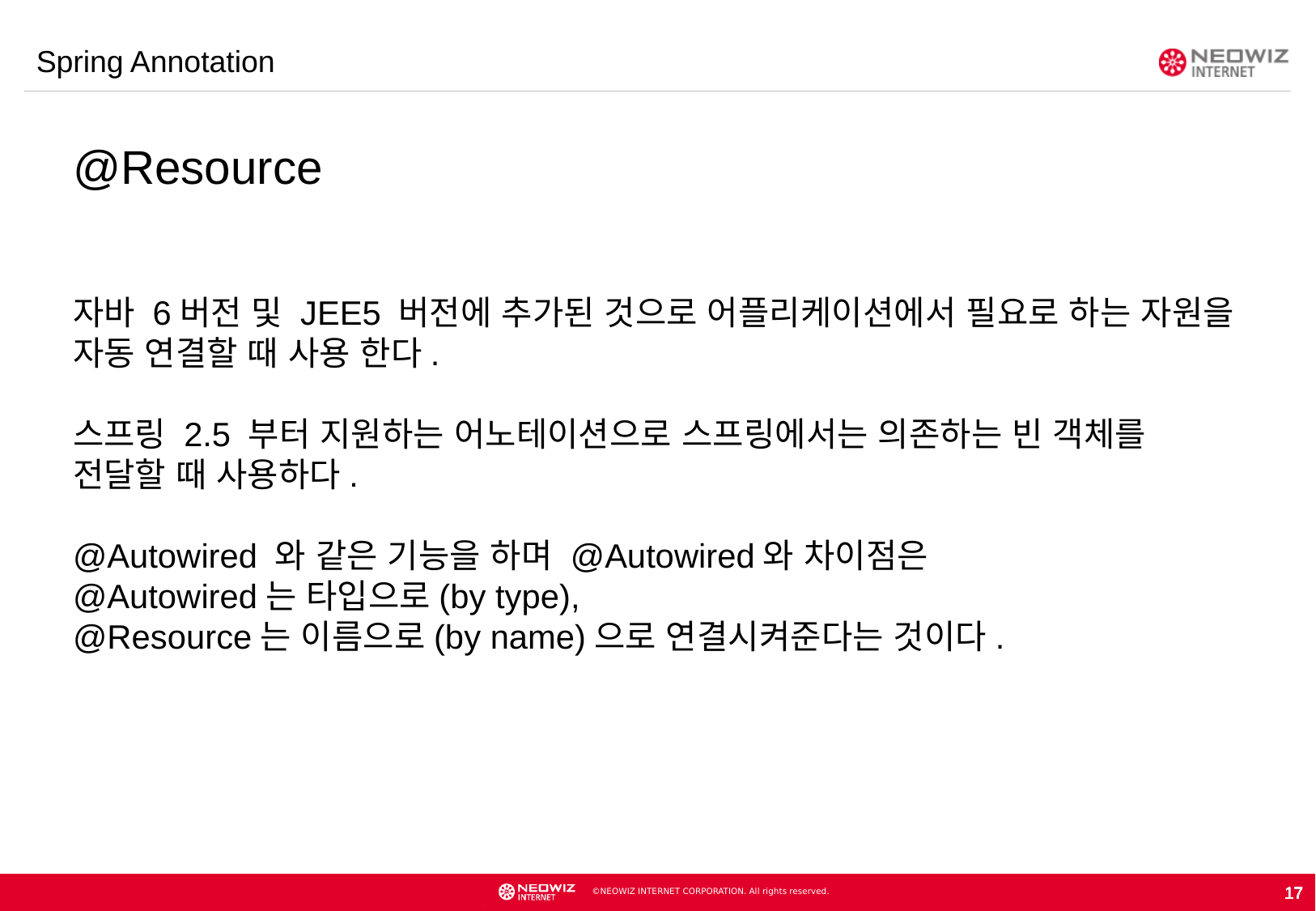

Spring Annotation

@Resource

자바 6버전 및 JEE5 버전에 추가된 것으로 어플리케이션에서 필요로 하는 자원을
자동 연결할 때 사용 한다.

스프링 2.5 부터 지원하는 어노테이션으로 스프링에서는 의존하는 빈 객체를
전달할 때 사용하다.

@Autowired 와 같은 기능을 하며 @Autowired와 차이점은
@Autowired는 타입으로(by type),
@Resource는 이름으로(by name)으로 연결시켜준다는 것이다.

17
17
17
17
17
17
17
17
17
17
17
17
17
17